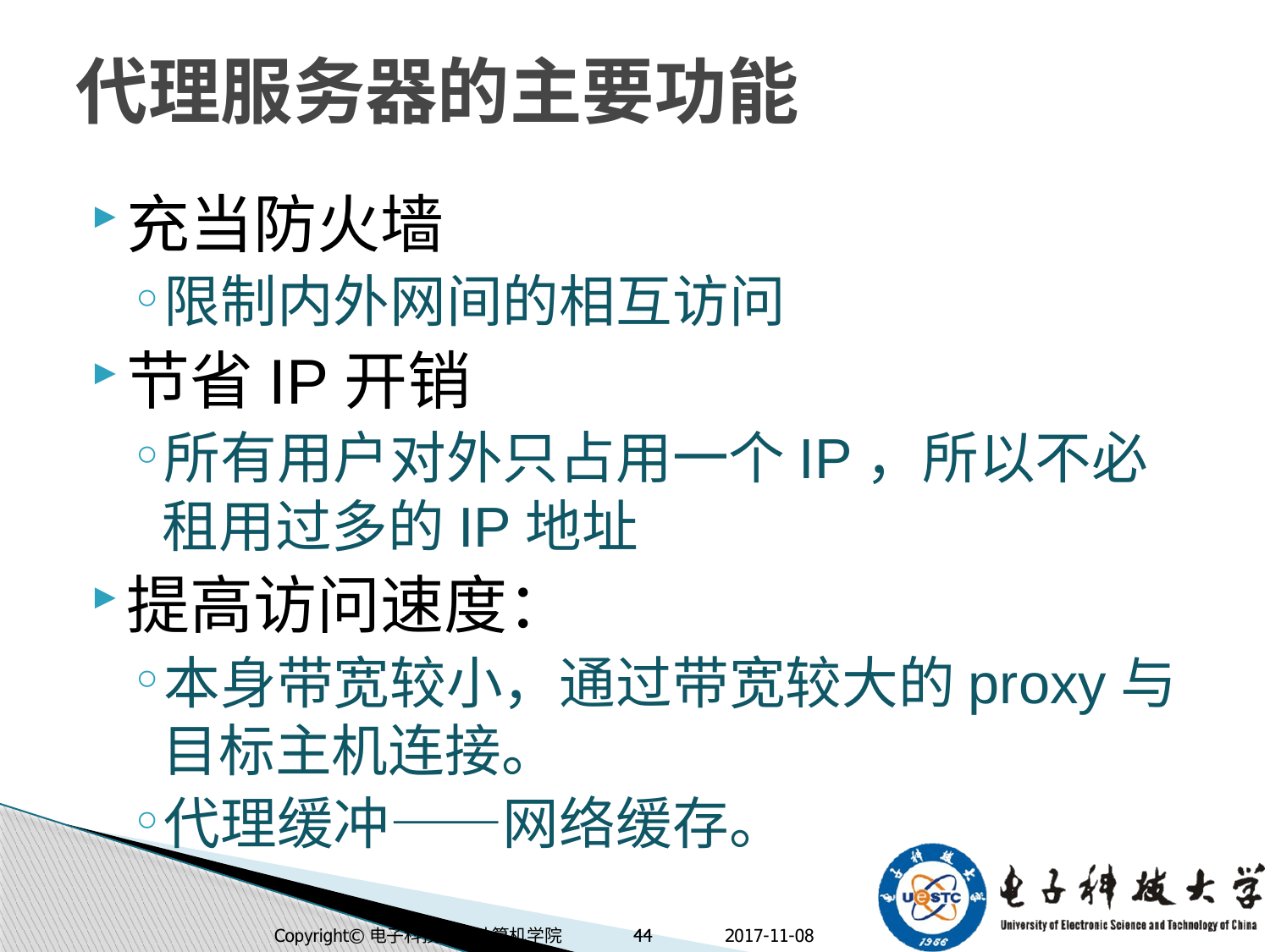

# 代理服务器的主要功能
充当防火墙
限制内外网间的相互访问
节省IP开销
所有用户对外只占用一个IP，所以不必租用过多的IP地址
提高访问速度：
本身带宽较小，通过带宽较大的proxy与目标主机连接。
代理缓冲——网络缓存。
Copyright©电子科技大学计算机学院
44
2017-11-08